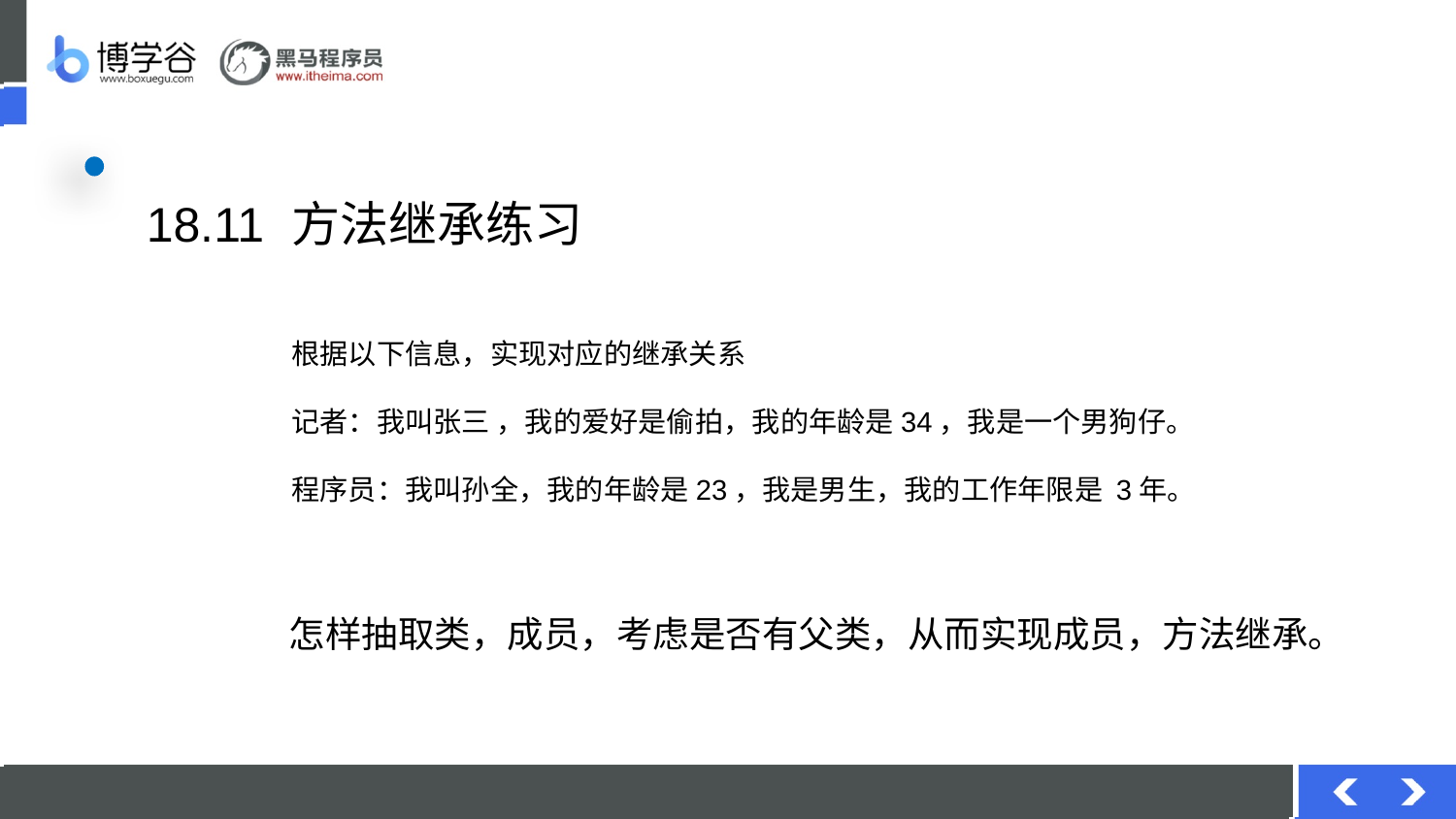

# 18.11	方法继承练习
  根据以下信息，实现对应的继承关系

  记者：我叫张三 ，我的爱好是偷拍，我的年龄是34，我是一个男狗仔。

  程序员：我叫孙全，我的年龄是23，我是男生，我的工作年限是 3年。
怎样抽取类，成员，考虑是否有父类，从而实现成员，方法继承。